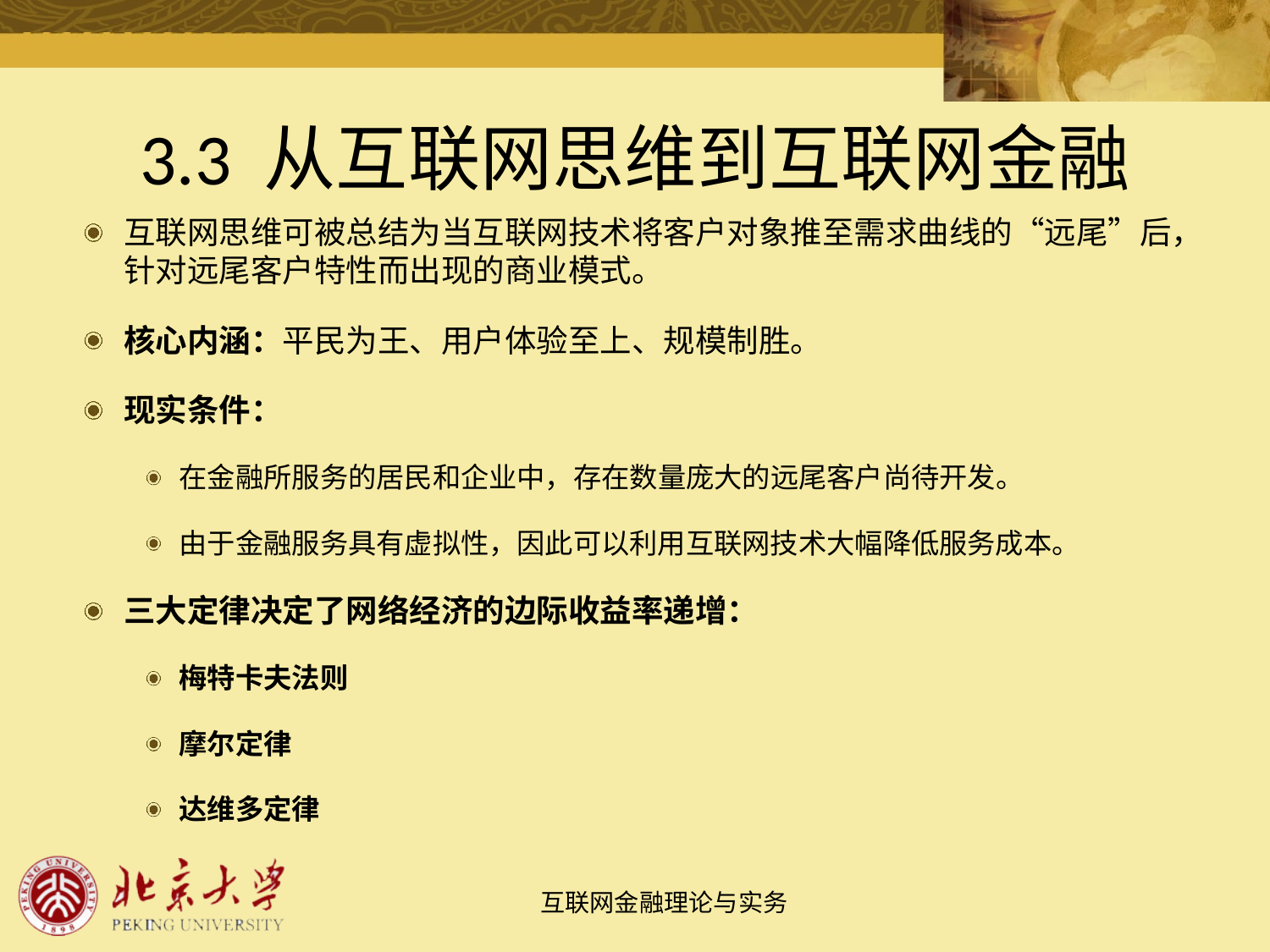

# 3.3 从互联网思维到互联网金融
互联网思维可被总结为当互联网技术将客户对象推至需求曲线的“远尾”后，针对远尾客户特性而出现的商业模式。
核心内涵：平民为王、用户体验至上、规模制胜。
现实条件：
在金融所服务的居民和企业中，存在数量庞大的远尾客户尚待开发。
由于金融服务具有虚拟性，因此可以利用互联网技术大幅降低服务成本。
三大定律决定了网络经济的边际收益率递增：
梅特卡夫法则
摩尔定律
达维多定律